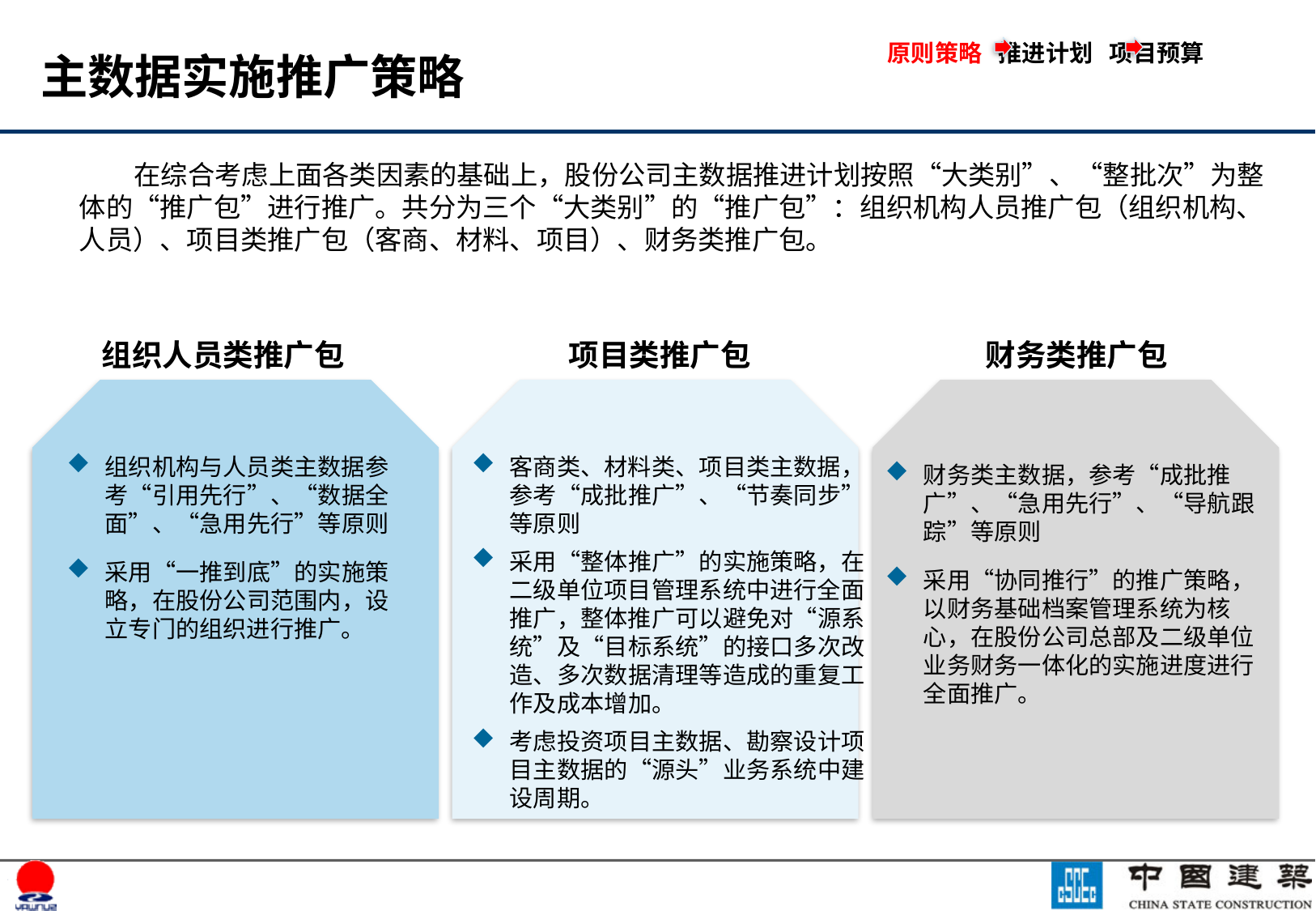

原则策略   推进计划   项目预算
# 主数据实施推广策略

        在综合考虑上面各类因素的基础上，股份公司主数据推进计划按照“大类别”、“整批次”为整体的“推广包”进行推广。共分为三个“大类别”的“推广包”：组织机构人员推广包（组织机构、人员）、项目类推广包（客商、材料、项目）、财务类推广包。

组织人员类推广包
项目类推广包
财务类推广包

组织机构与人员类主数据参考“引用先行”、“数据全面”、“急用先行”等原则
采用“一推到底”的实施策略，在股份公司范围内，设立专门的组织进行推广。
客商类、材料类、项目类主数据，参考“成批推广”、“节奏同步”等原则
采用“整体推广”的实施策略，在二级单位项目管理系统中进行全面推广，整体推广可以避免对“源系统”及“目标系统”的接口多次改造、多次数据清理等造成的重复工作及成本增加。
考虑投资项目主数据、勘察设计项目主数据的“源头”业务系统中建设周期。
财务类主数据，参考“成批推广”、“急用先行”、“导航跟踪”等原则
采用“协同推行”的推广策略，以财务基础档案管理系统为核心，在股份公司总部及二级单位业务财务一体化的实施进度进行全面推广。